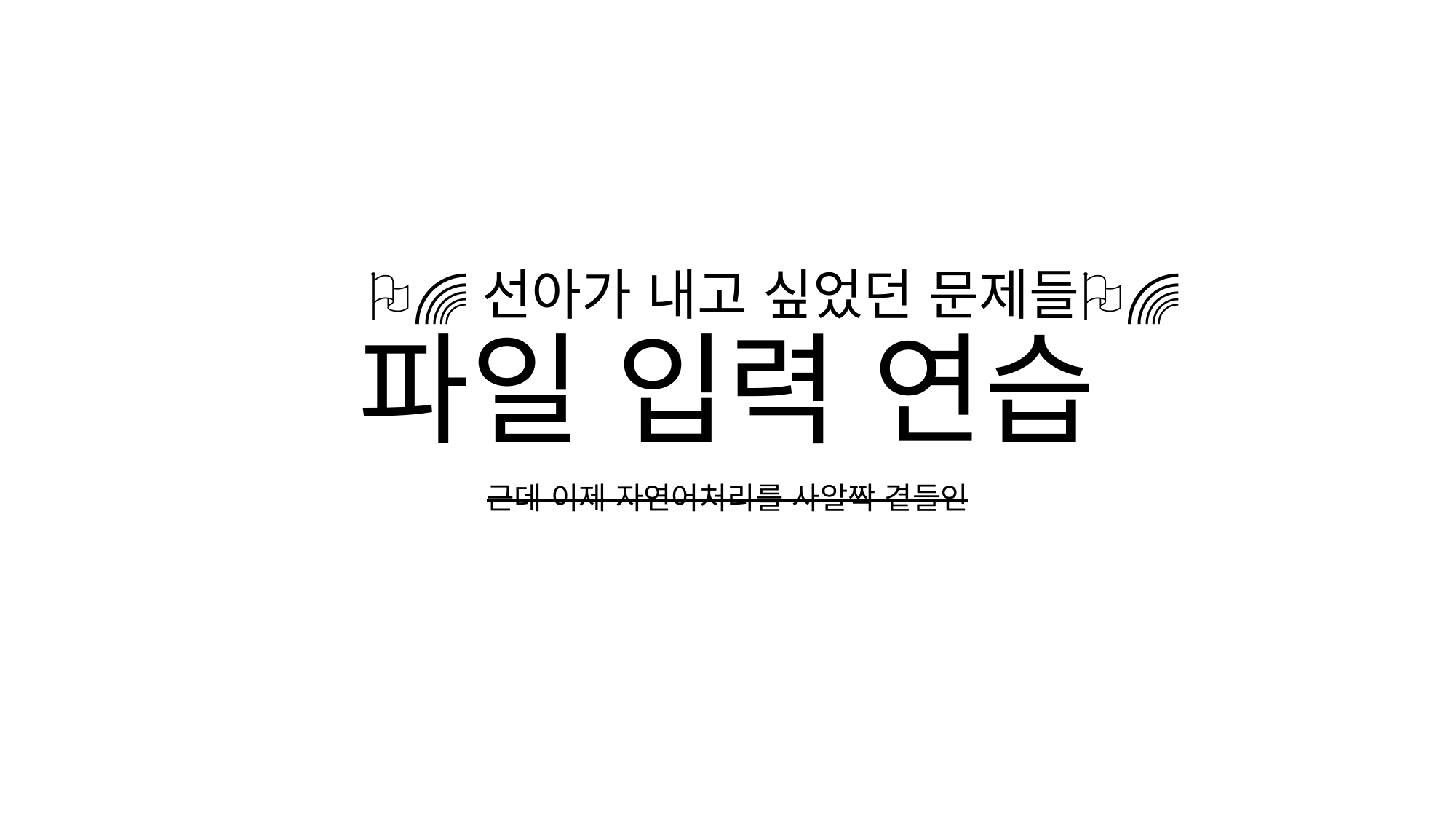

# 🏳‍🌈선아가 내고 싶었던 문제들🏳‍🌈
파일 입력 연습
근데 이제 자연어처리를 사알짝 곁들인